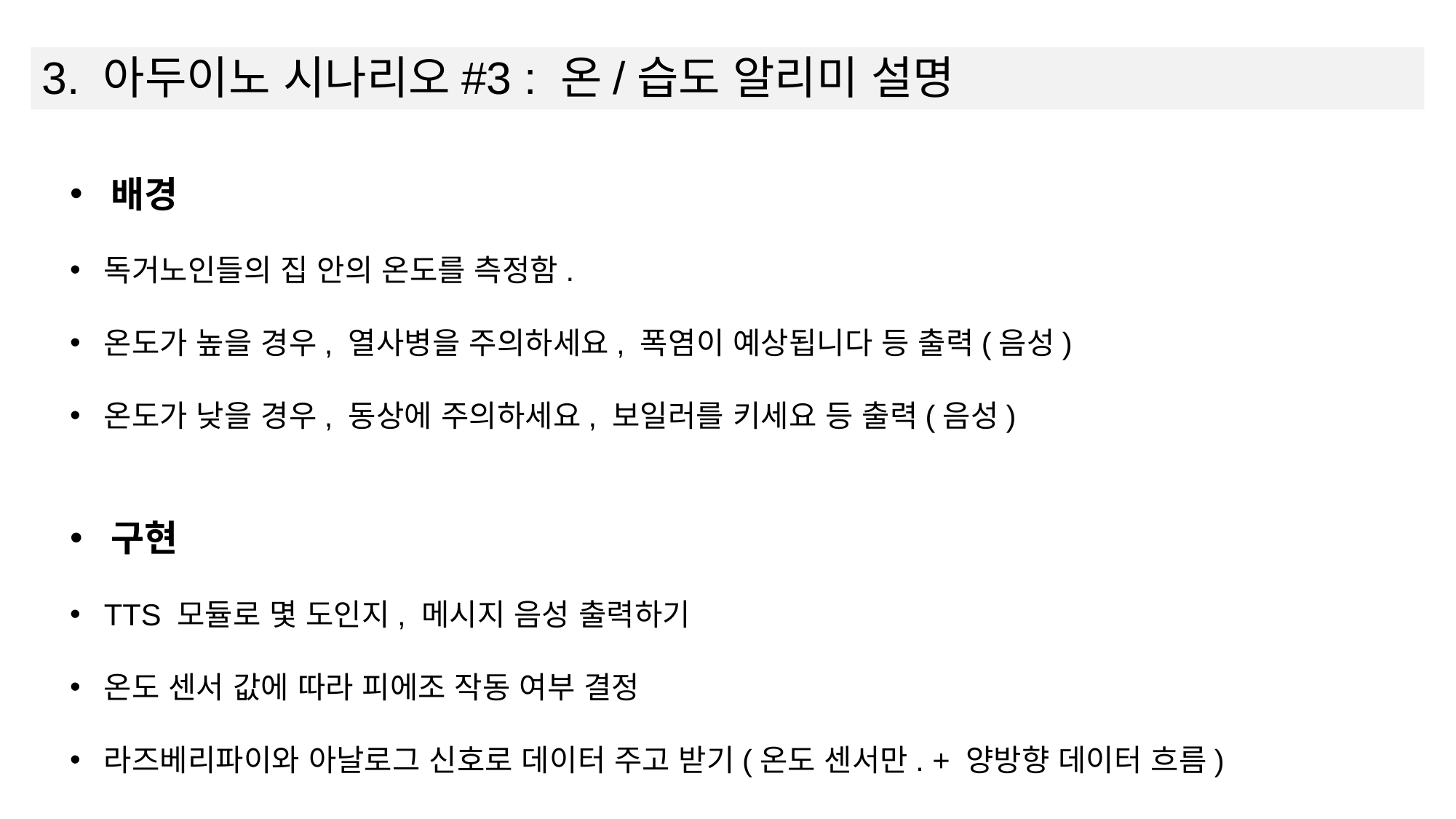

3. 아두이노 시나리오#3 : 온/습도 알리미 설명
배경
독거노인들의 집 안의 온도를 측정함.
온도가 높을 경우, 열사병을 주의하세요, 폭염이 예상됩니다 등 출력(음성)
온도가 낮을 경우, 동상에 주의하세요, 보일러를 키세요 등 출력(음성)

구현
TTS 모듈로 몇 도인지, 메시지 음성 출력하기
온도 센서 값에 따라 피에조 작동 여부 결정
라즈베리파이와 아날로그 신호로 데이터 주고 받기(온도 센서만. + 양방향 데이터 흐름)